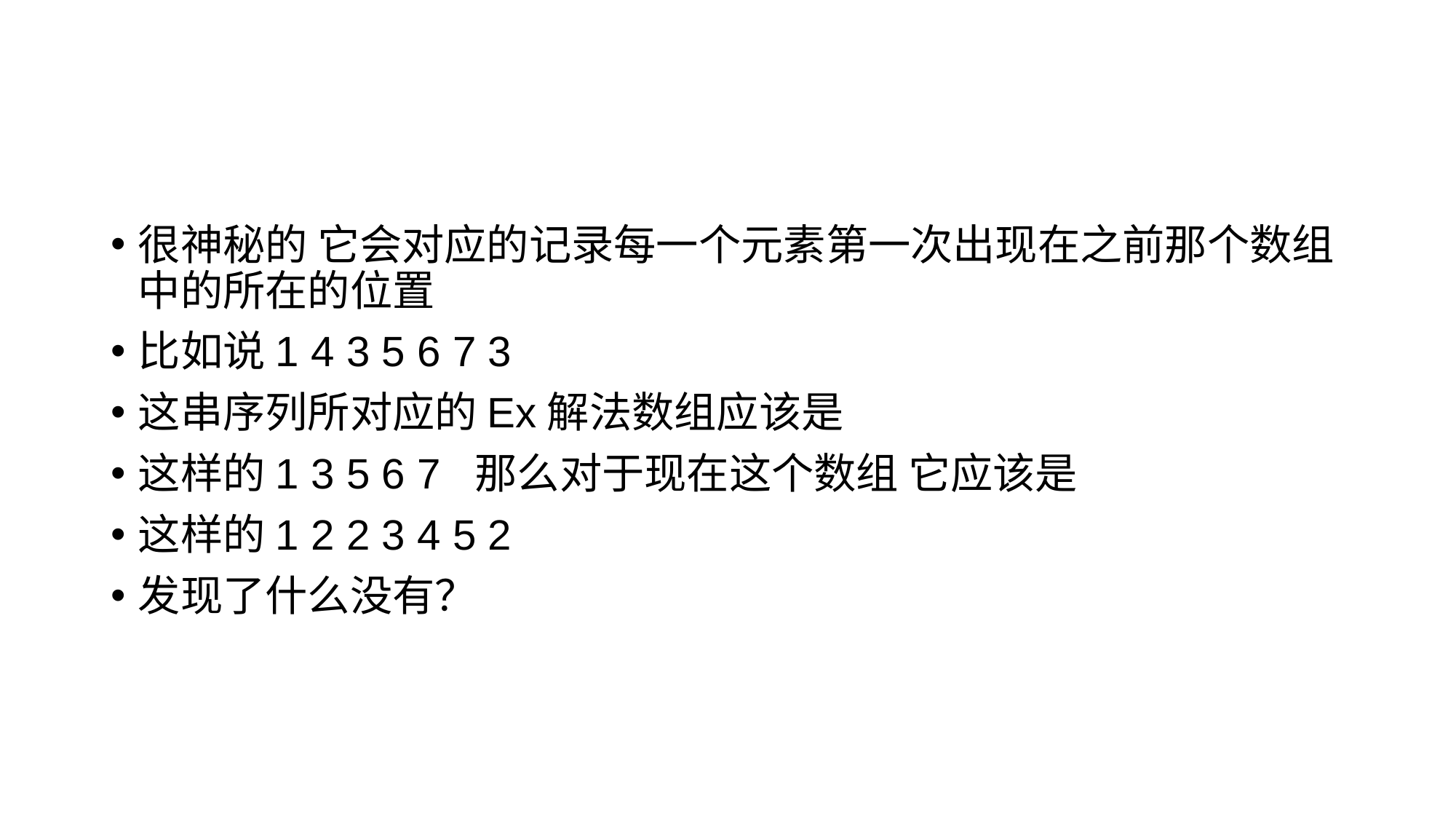

#
很神秘的 它会对应的记录每一个元素第一次出现在之前那个数组中的所在的位置
比如说1 4 3 5 6 7 3
这串序列所对应的Ex解法数组应该是
这样的1 3 5 6 7  那么对于现在这个数组 它应该是
这样的1 2 2 3 4 5 2
发现了什么没有？